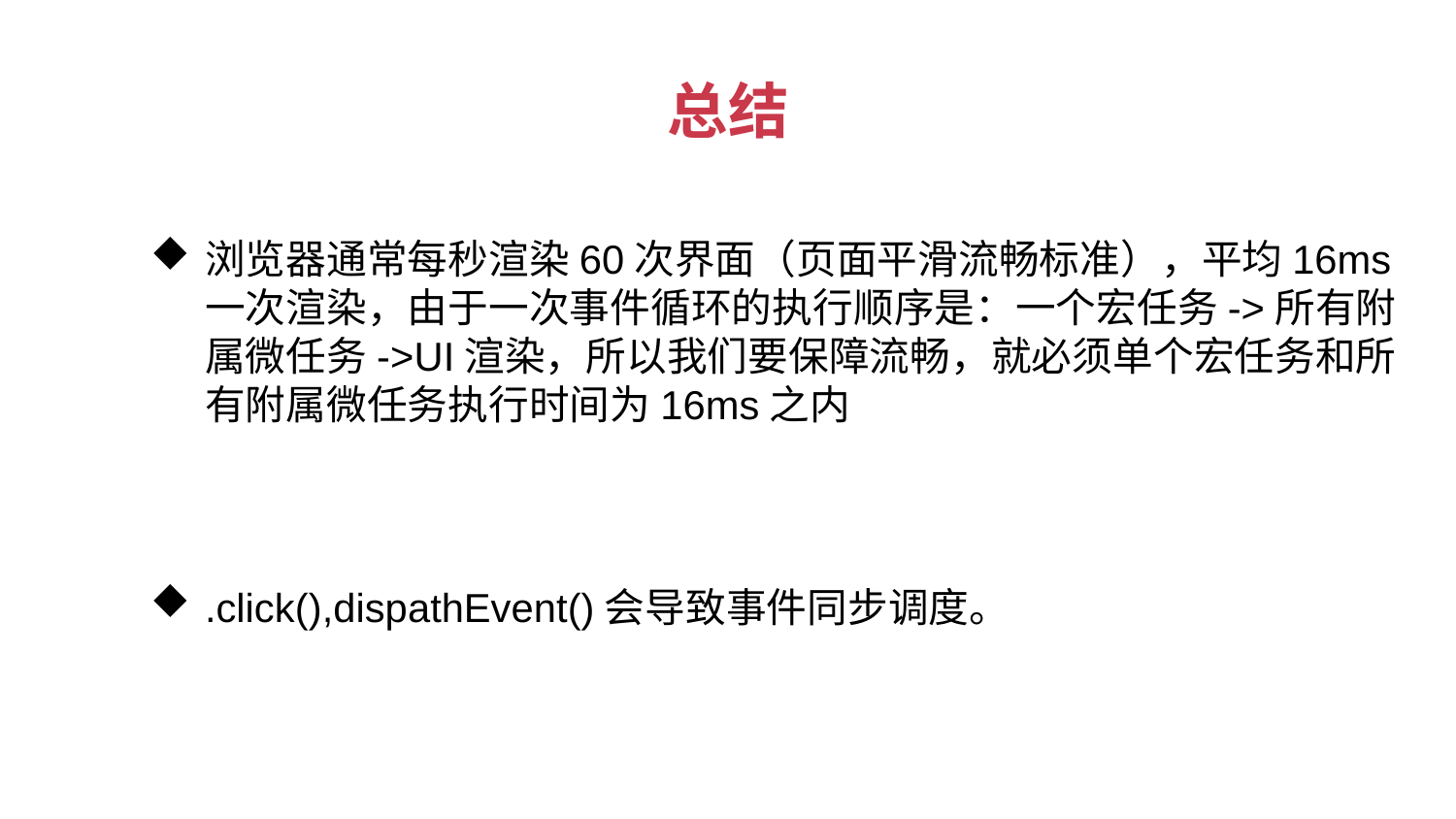

总结
浏览器通常每秒渲染60次界面（页面平滑流畅标准），平均16ms一次渲染，由于一次事件循环的执行顺序是：一个宏任务->所有附属微任务->UI渲染，所以我们要保障流畅，就必须单个宏任务和所有附属微任务执行时间为16ms之内
.click(),dispathEvent()会导致事件同步调度。